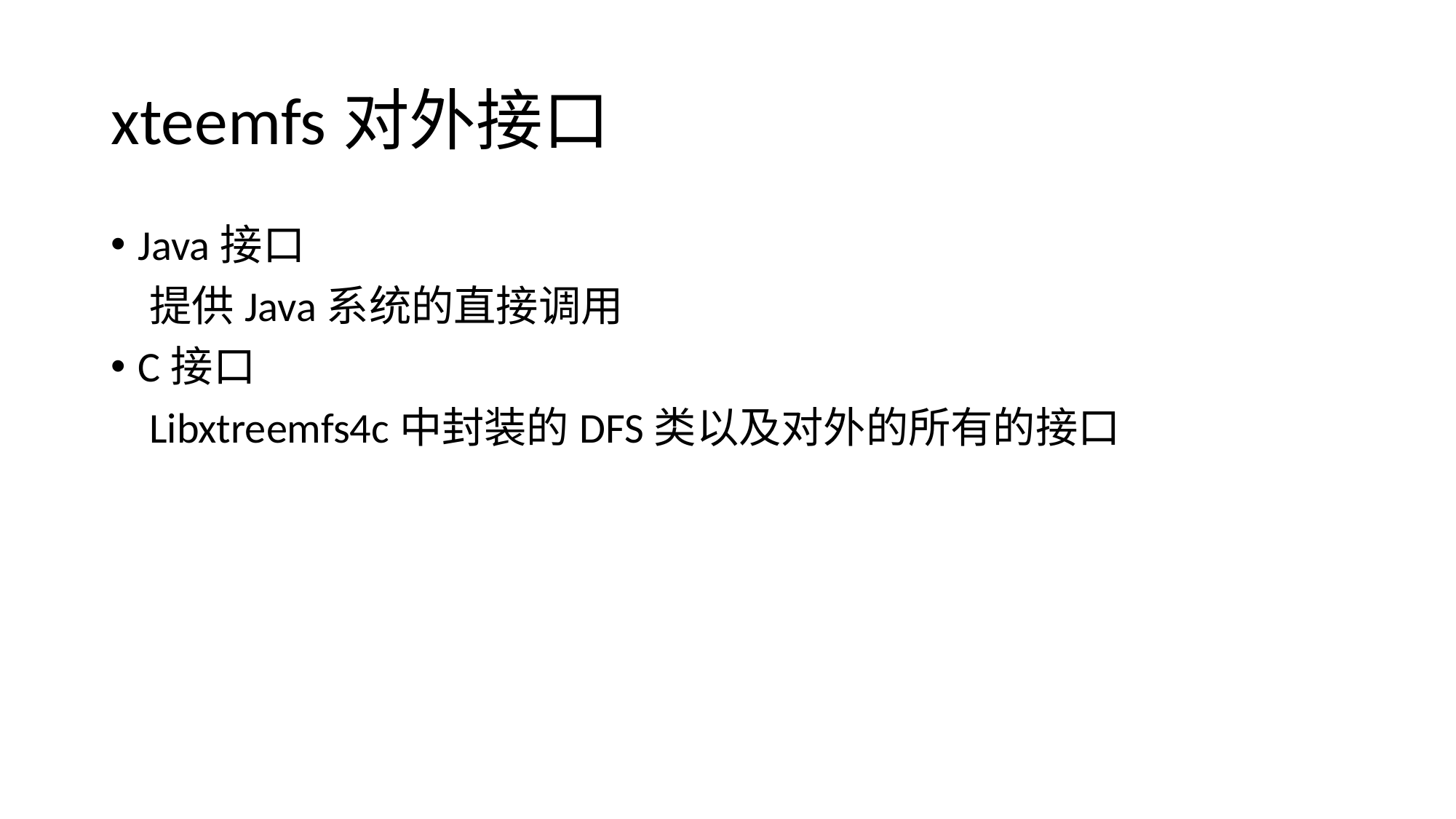

# xteemfs对外接口
Java接口
   提供Java系统的直接调用
C接口
    Libxtreemfs4c中封装的DFS类以及对外的所有的接口